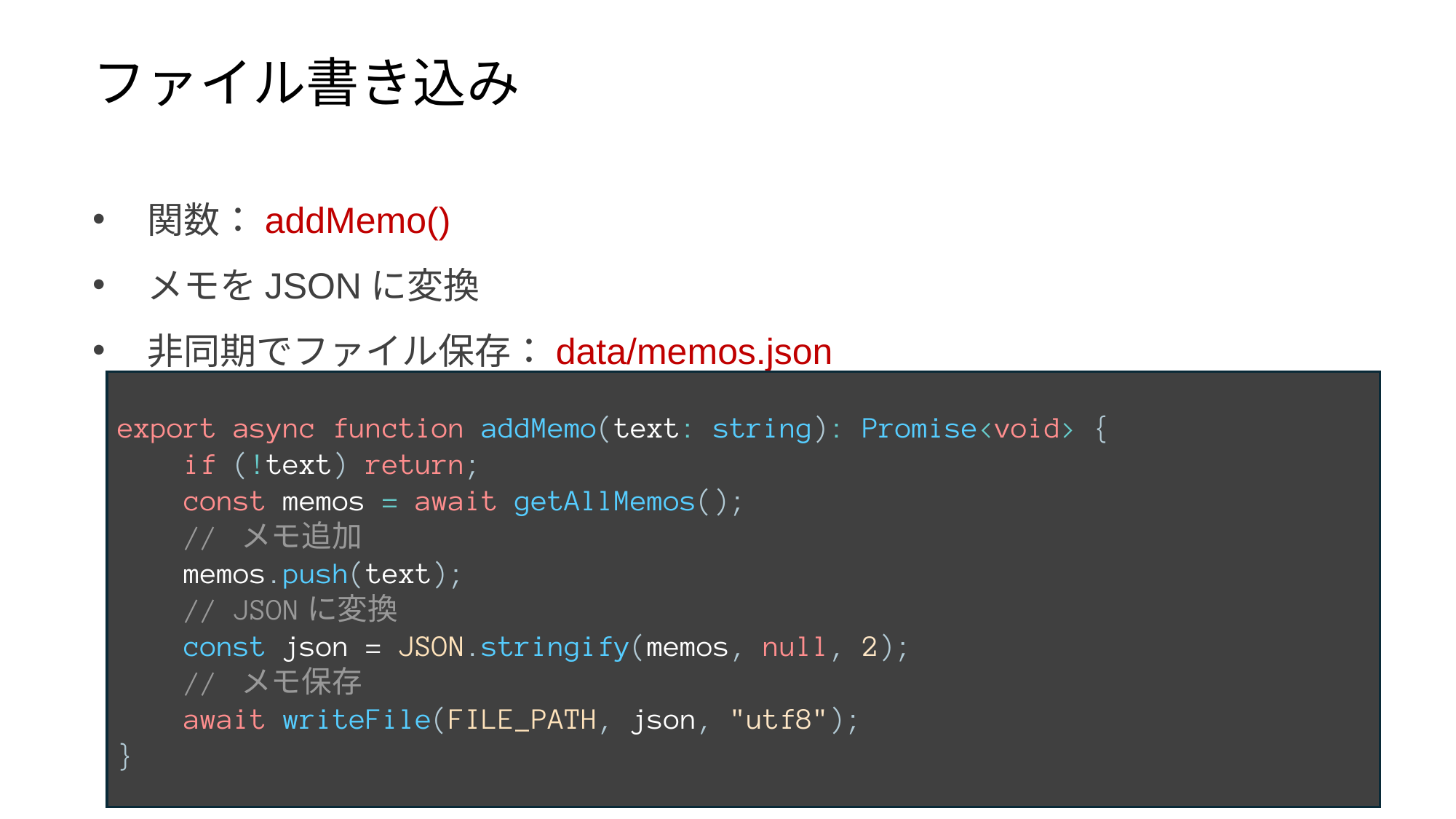

ファイル書き込み
関数：addMemo()
メモをJSONに変換
非同期でファイル保存：data/memos.json
export async function addMemo(text: string): Promise<void> {
    if (!text) return;
    const memos = await getAllMemos();
    // メモ追加
    memos.push(text);
    // JSONに変換
    const json = JSON.stringify(memos, null, 2);
    // メモ保存
    await writeFile(FILE_PATH, json, "utf8");
}